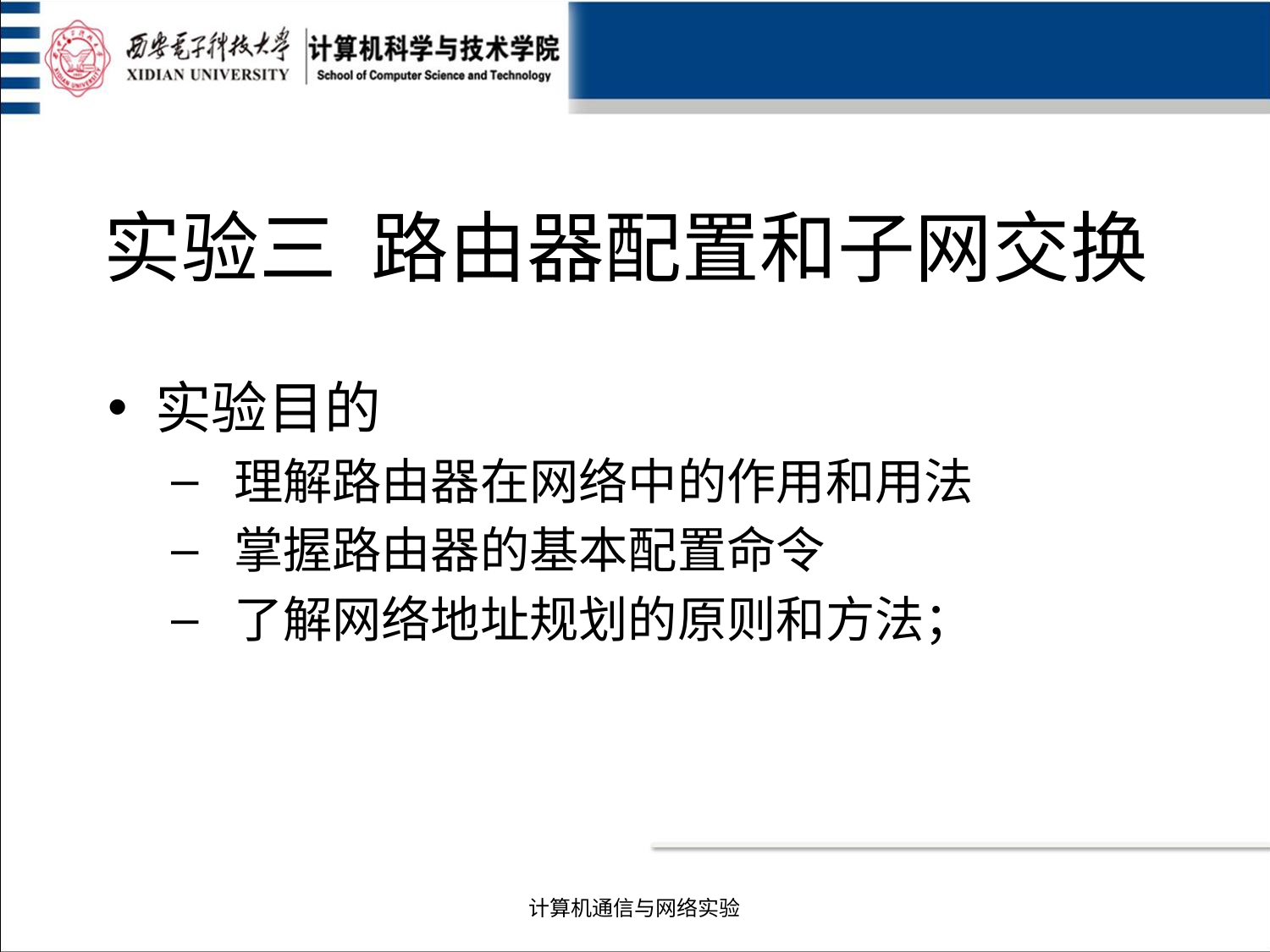

# 实验三  路由器配置和子网交换
实验目的
 理解路由器在网络中的作用和用法
 掌握路由器的基本配置命令
 了解网络地址规划的原则和方法；

计算机通信与网络实验